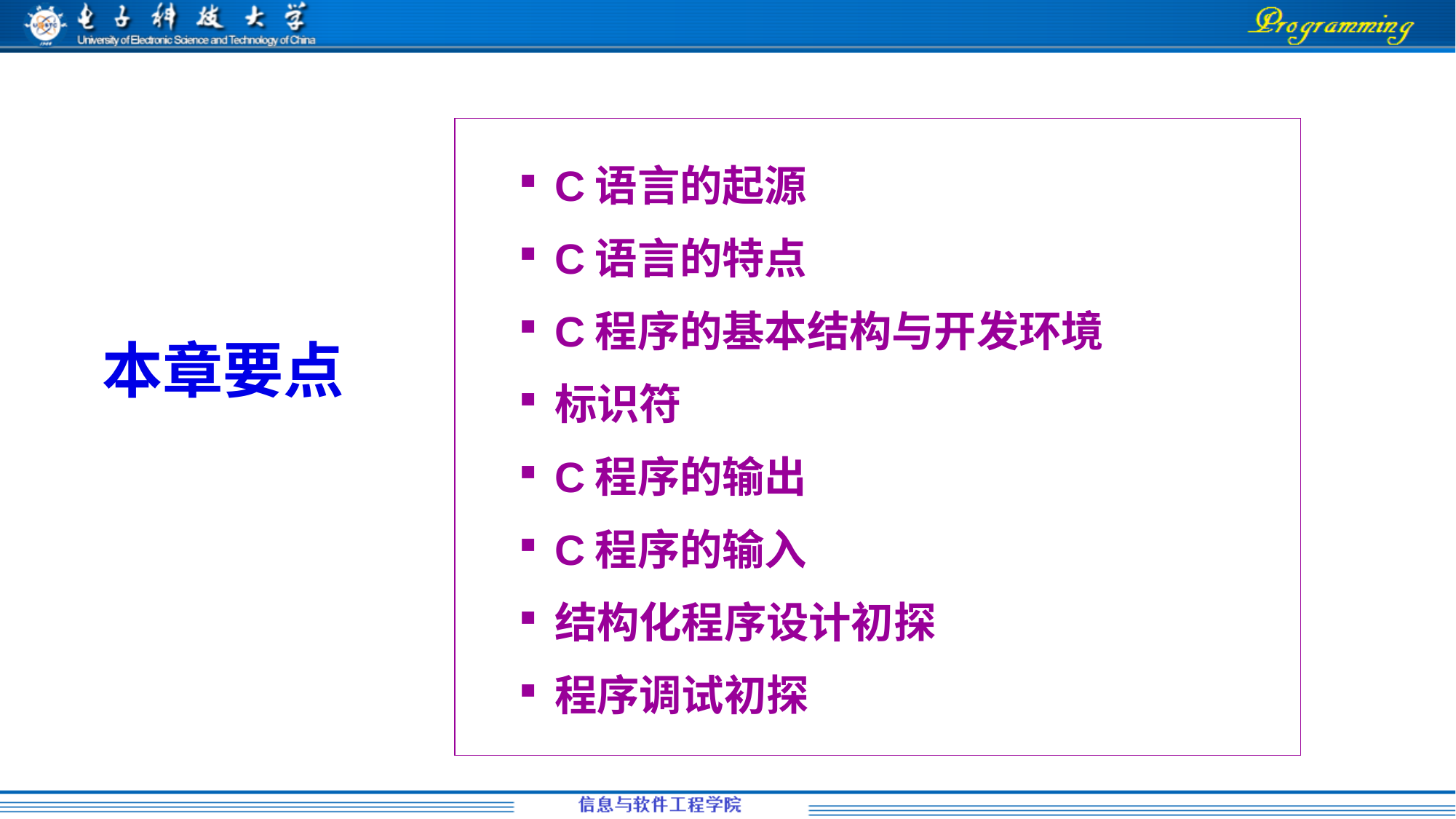

C语言的起源
C语言的特点
C程序的基本结构与开发环境
标识符
C程序的输出
C程序的输入
结构化程序设计初探
程序调试初探

本章要点